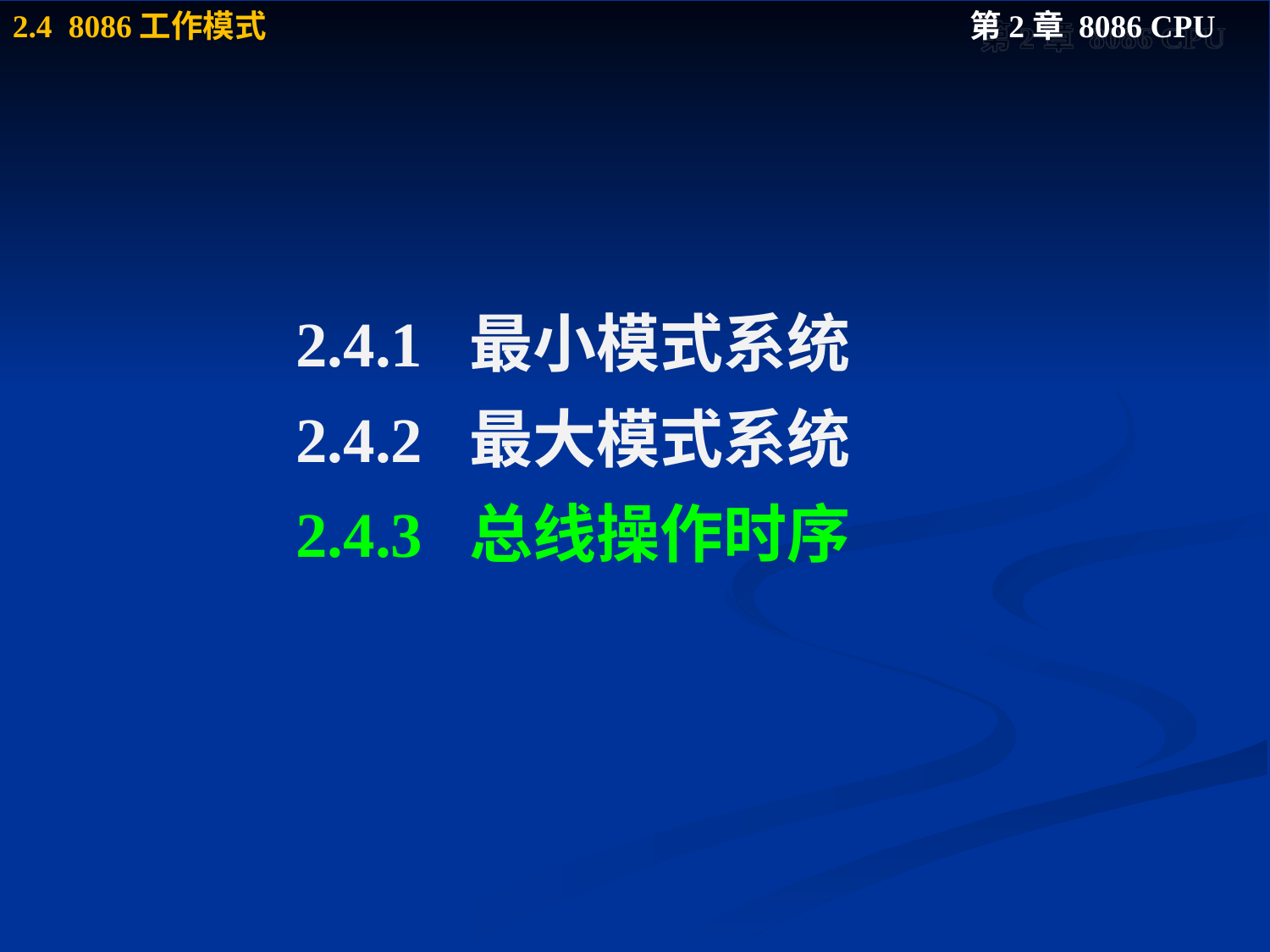

#
2.4.1  最小模式系统
2.4.2  最大模式系统
2.4.3  总线操作时序